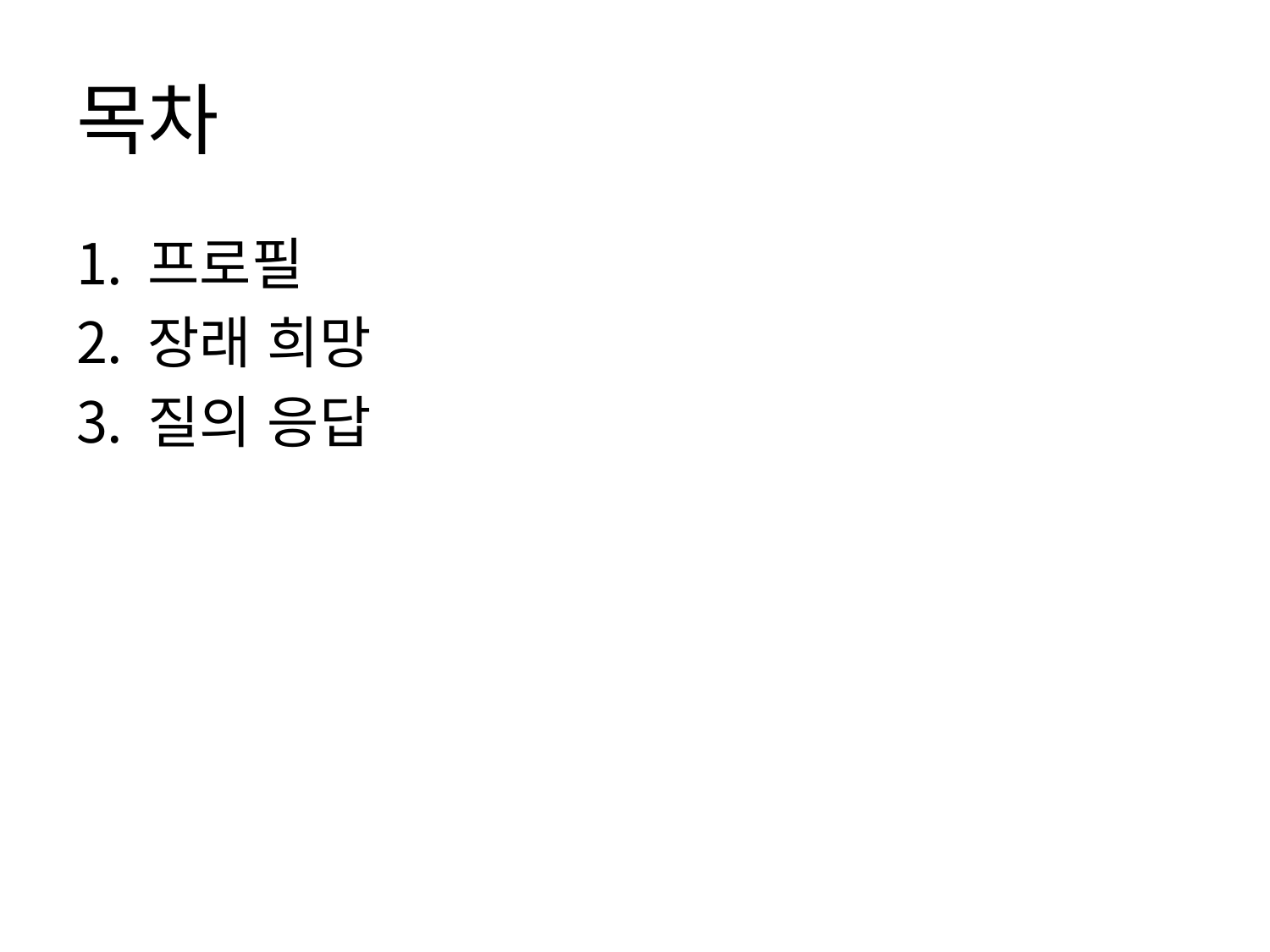

# 목차
프로필
장래 희망
질의 응답